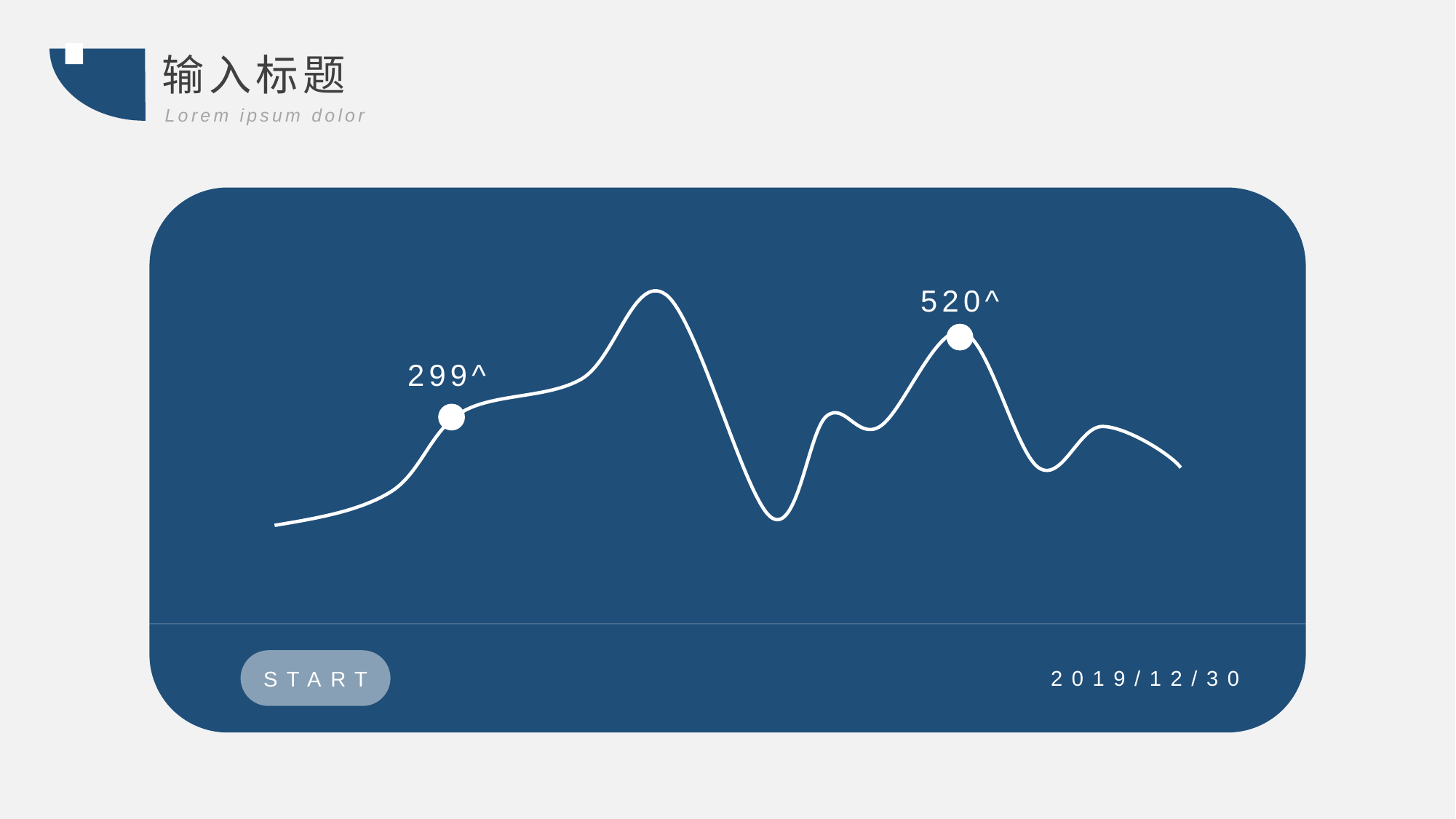

输入标题
Lorem ipsum dolor

START
2019/12/30
520^

299^